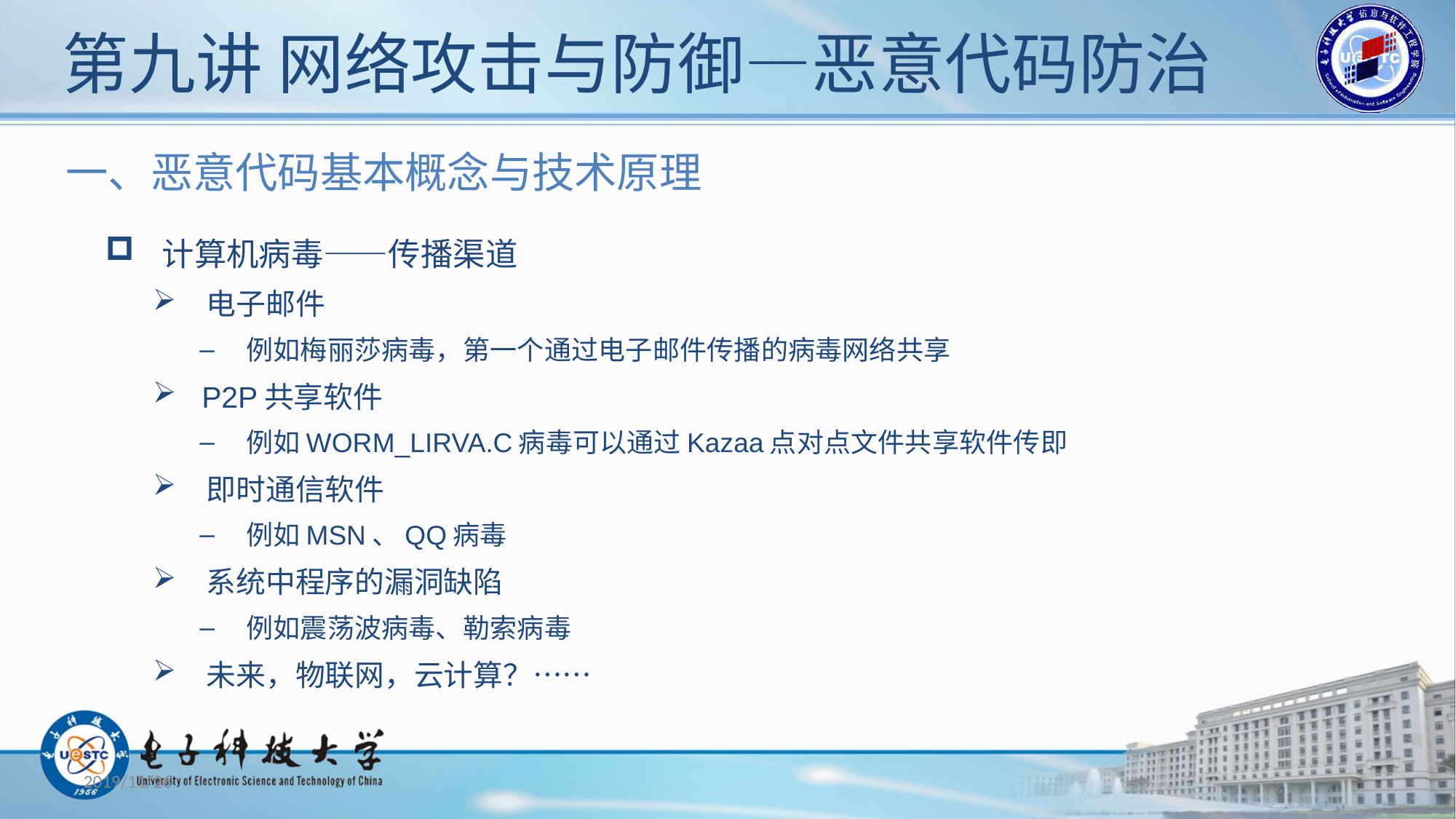

# 第九讲 网络攻击与防御—恶意代码防治
一、恶意代码基本概念与技术原理
 计算机病毒——传播渠道
 电子邮件
例如梅丽莎病毒，第一个通过电子邮件传播的病毒网络共享
 P2P共享软件
例如WORM_LIRVA.C病毒可以通过Kazaa点对点文件共享软件传即
 即时通信软件
例如MSN、QQ病毒
 系统中程序的漏洞缺陷
例如震荡波病毒、勒索病毒
 未来，物联网，云计算？……

2019/11/26